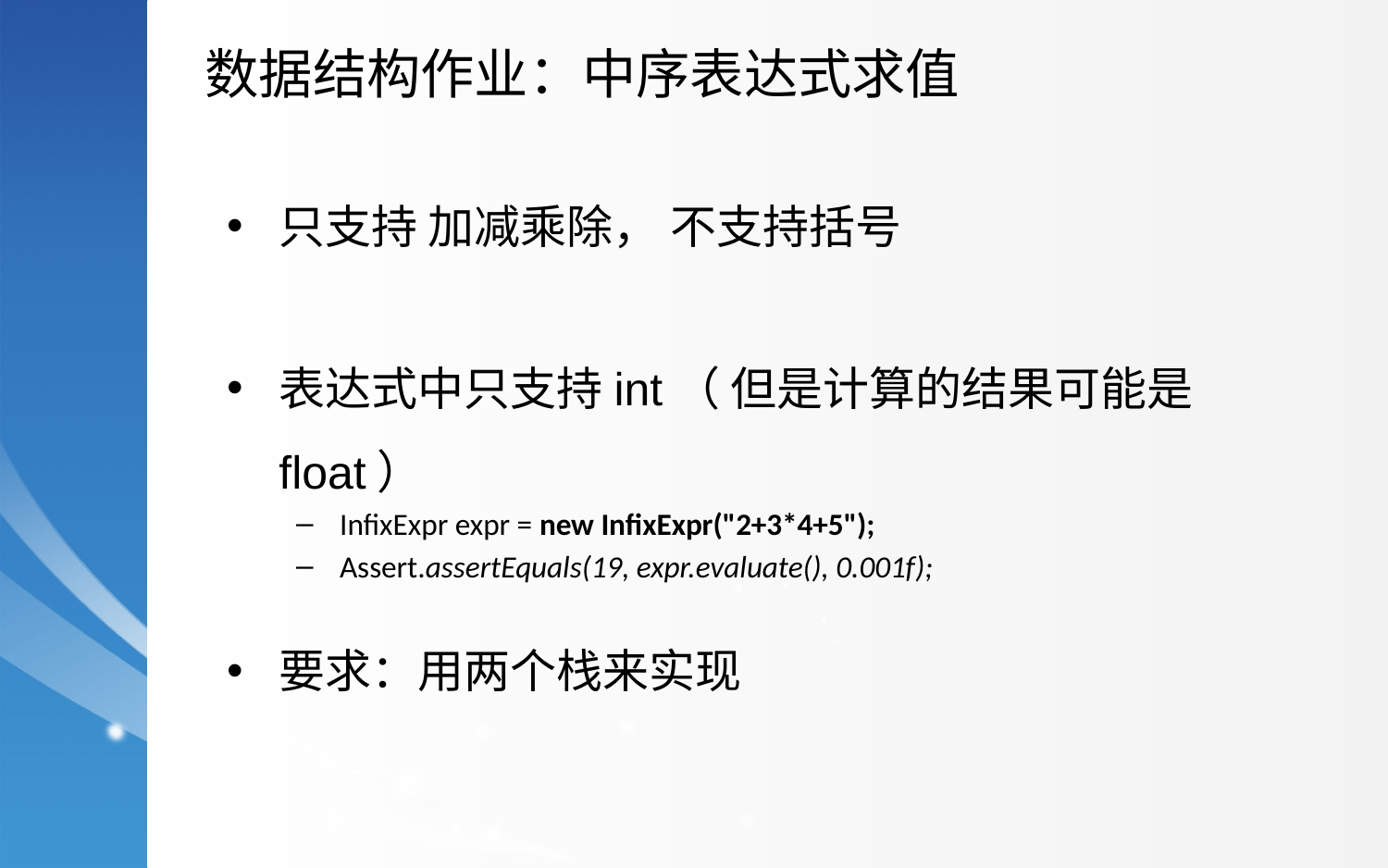

数据结构作业：中序表达式求值

只支持 加减乘除， 不支持括号

表达式中只支持int（ 但是计算的结果可能是float）
InfixExpr expr = new InfixExpr("2+3*4+5");
Assert.assertEquals(19, expr.evaluate(), 0.001f);

要求：用两个栈来实现